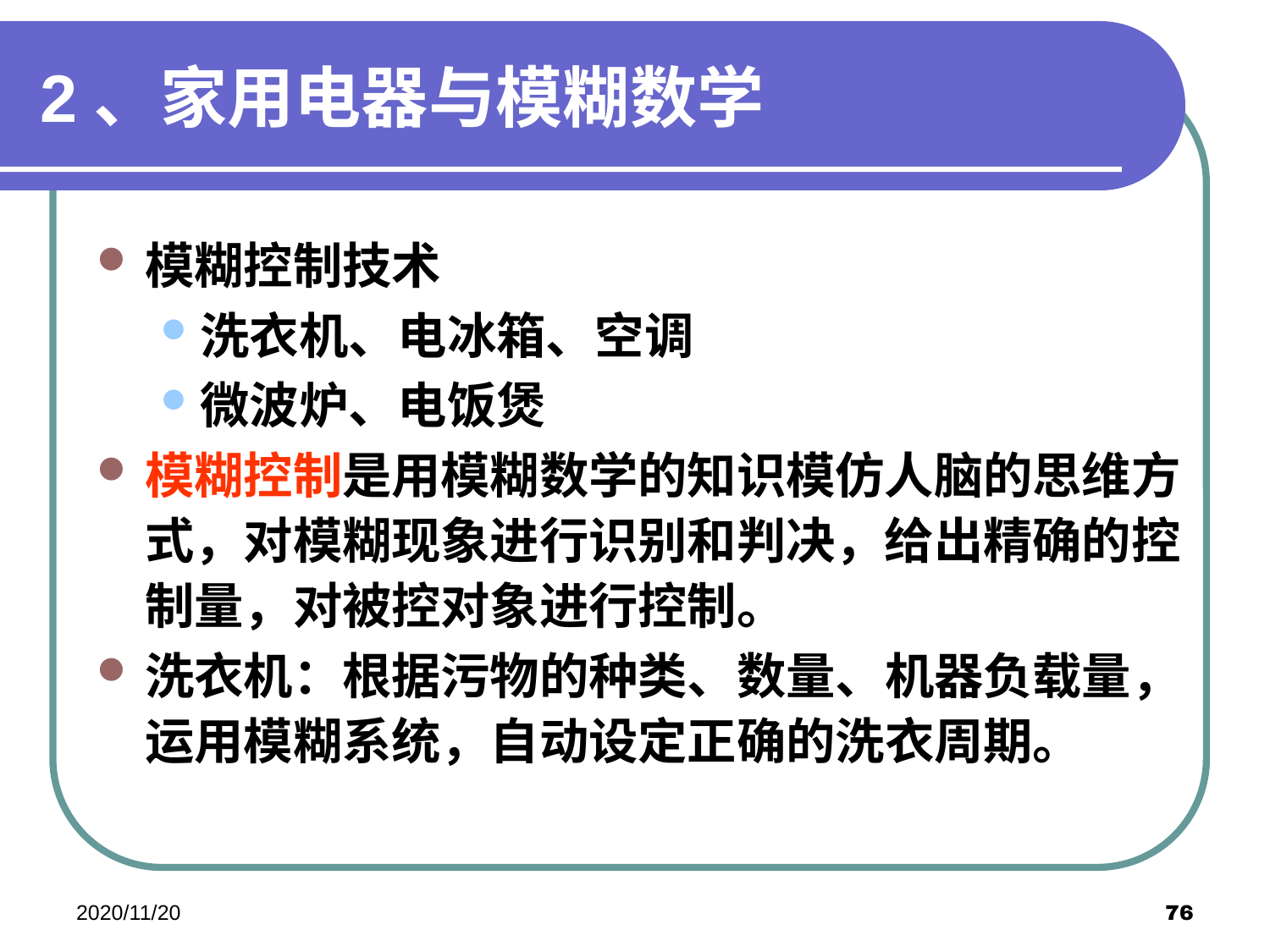

# 2、家用电器与模糊数学
模糊控制技术
洗衣机、电冰箱、空调
微波炉、电饭煲
模糊控制是用模糊数学的知识模仿人脑的思维方式，对模糊现象进行识别和判决，给出精确的控制量，对被控对象进行控制。
洗衣机：根据污物的种类、数量、机器负载量，运用模糊系统，自动设定正确的洗衣周期。
2020/11/20
76